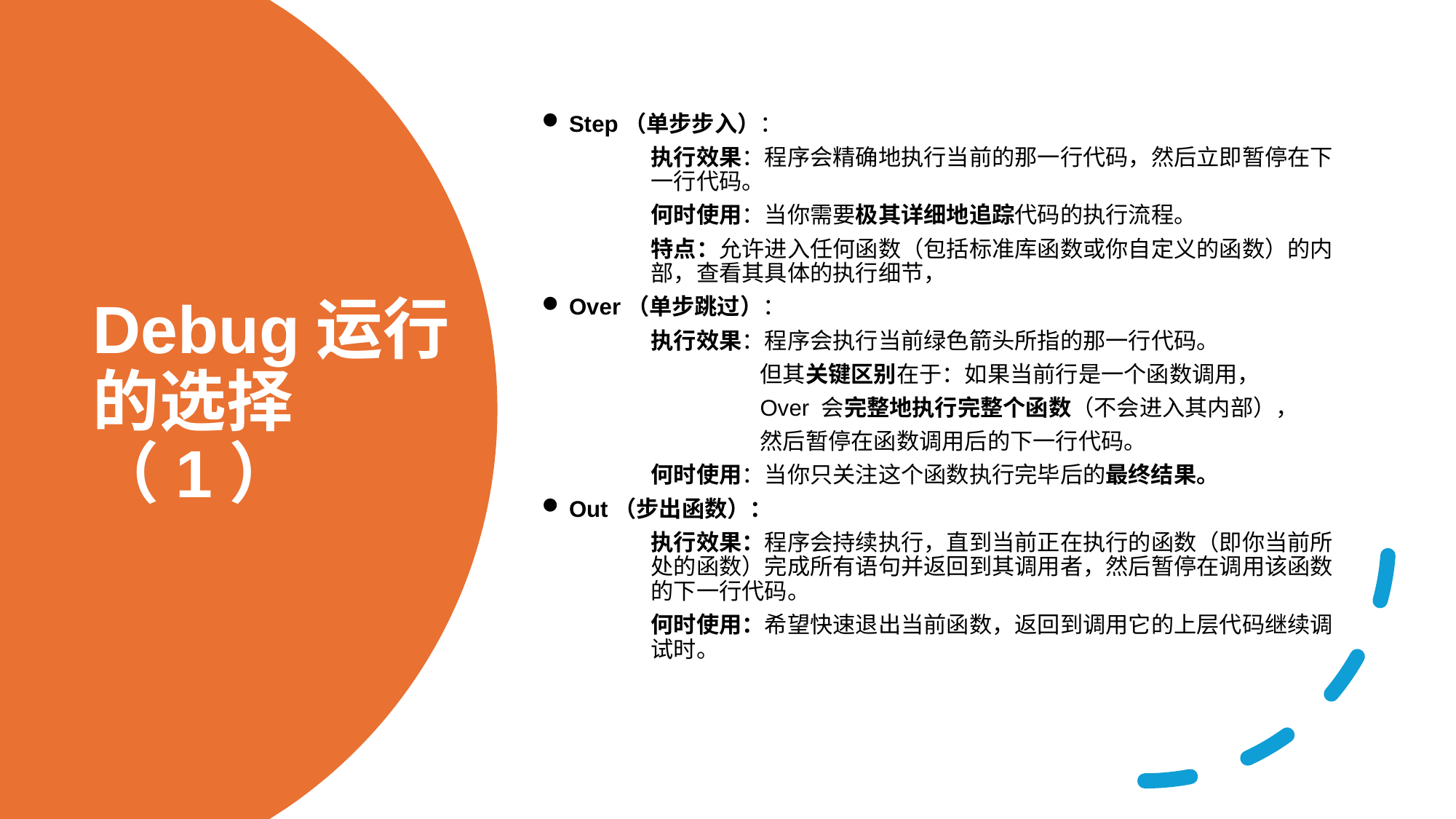

Step（单步步入）：
	执行效果：程序会精确地执行当前的那一行代码，然后立即暂停在下	一行代码。
	何时使用：当你需要极其详细地追踪代码的执行流程。
	特点：允许进入任何函数（包括标准库函数或你自定义的函数）的内	部，查看其具体的执行细节，
Over（单步跳过）：
	执行效果：程序会执行当前绿色箭头所指的那一行代码。
		但其关键区别在于：如果当前行是一个函数调用，
		Over 会完整地执行完整个函数（不会进入其内部），
		然后暂停在函数调用后的下一行代码。
	何时使用：当你只关注这个函数执行完毕后的最终结果。
Out（步出函数）：
	执行效果：程序会持续执行，直到当前正在执行的函数（即你当前所	处的函数）完成所有语句并返回到其调用者，然后暂停在调用该函数	的下一行代码。
	何时使用：希望快速退出当前函数，返回到调用它的上层代码继续调	试时。

# Debug运行的选择（1）